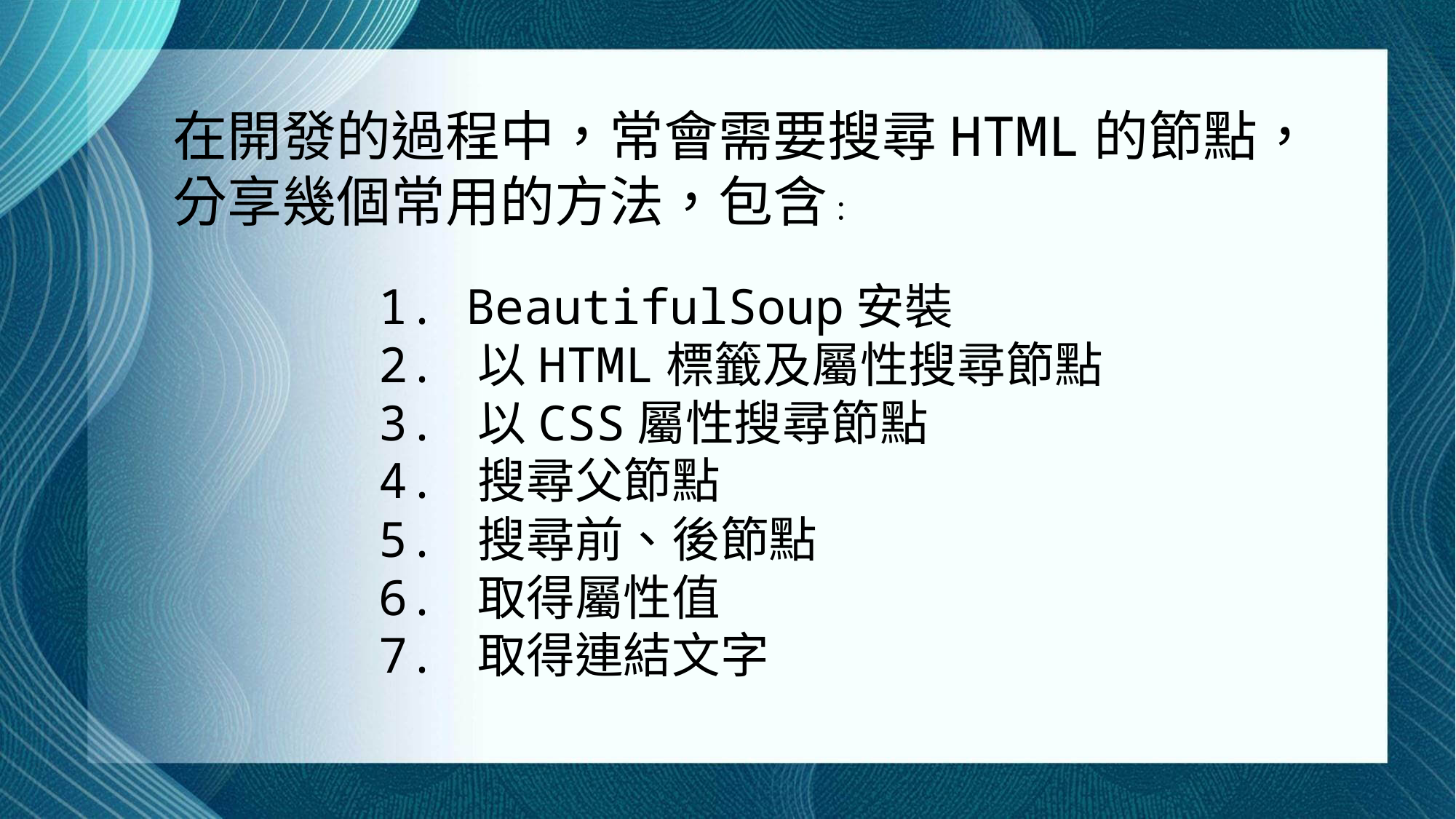

在開發的過程中，常會需要搜尋HTML的節點，分享幾個常用的方法，包含：
1. BeautifulSoup安裝
2. 以HTML標籤及屬性搜尋節點
3. 以CSS屬性搜尋節點
4. 搜尋父節點
5. 搜尋前、後節點
6. 取得屬性值
7. 取得連結文字